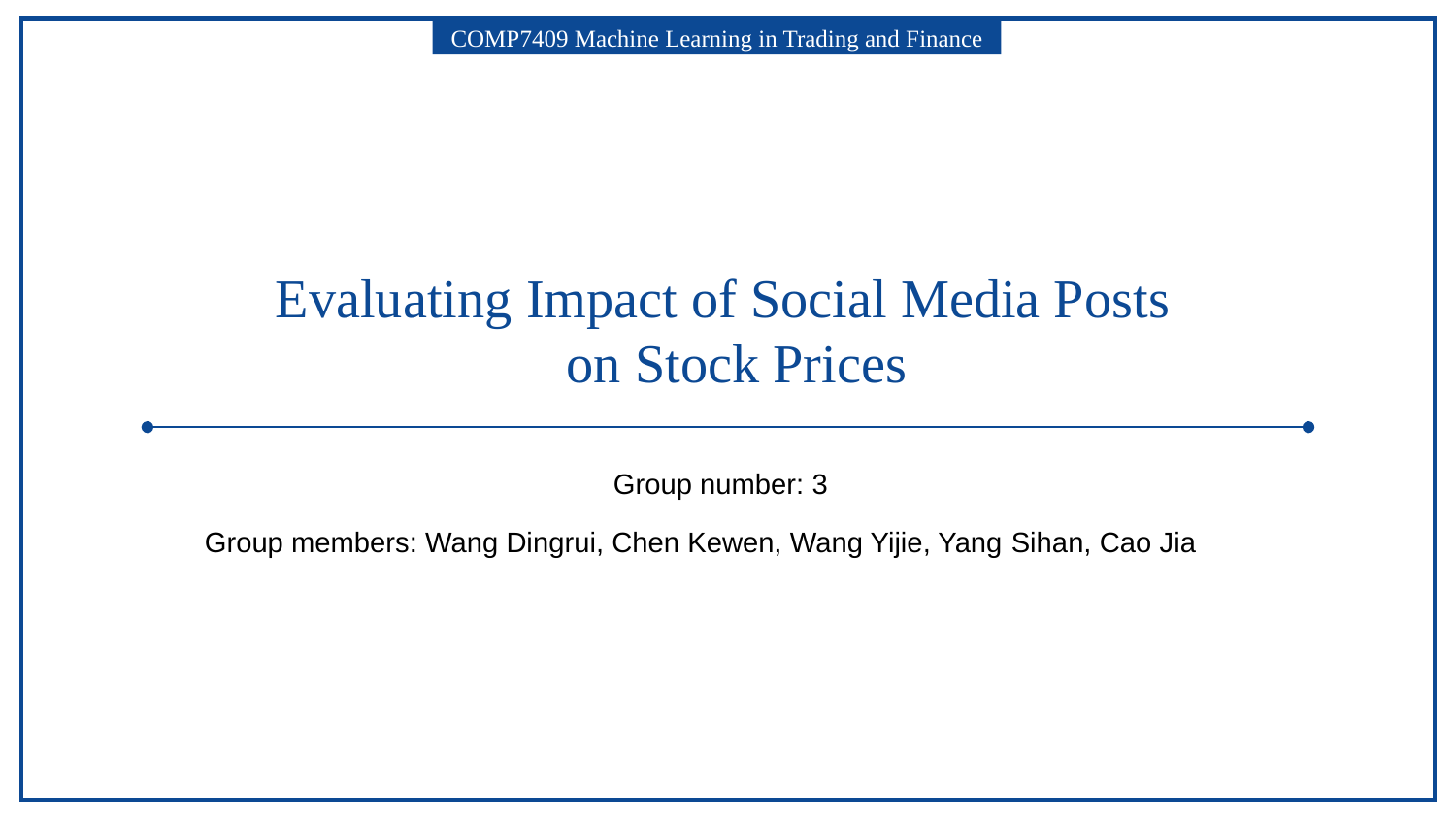

COMP7409 Machine Learning in Trading and Finance
Evaluating Impact of Social Media Posts
 on Stock Prices
Group number: 3
Group members: Wang Dingrui, Chen Kewen, Wang Yijie, Yang Sihan, Cao Jia
汇报时间：2023/05/31